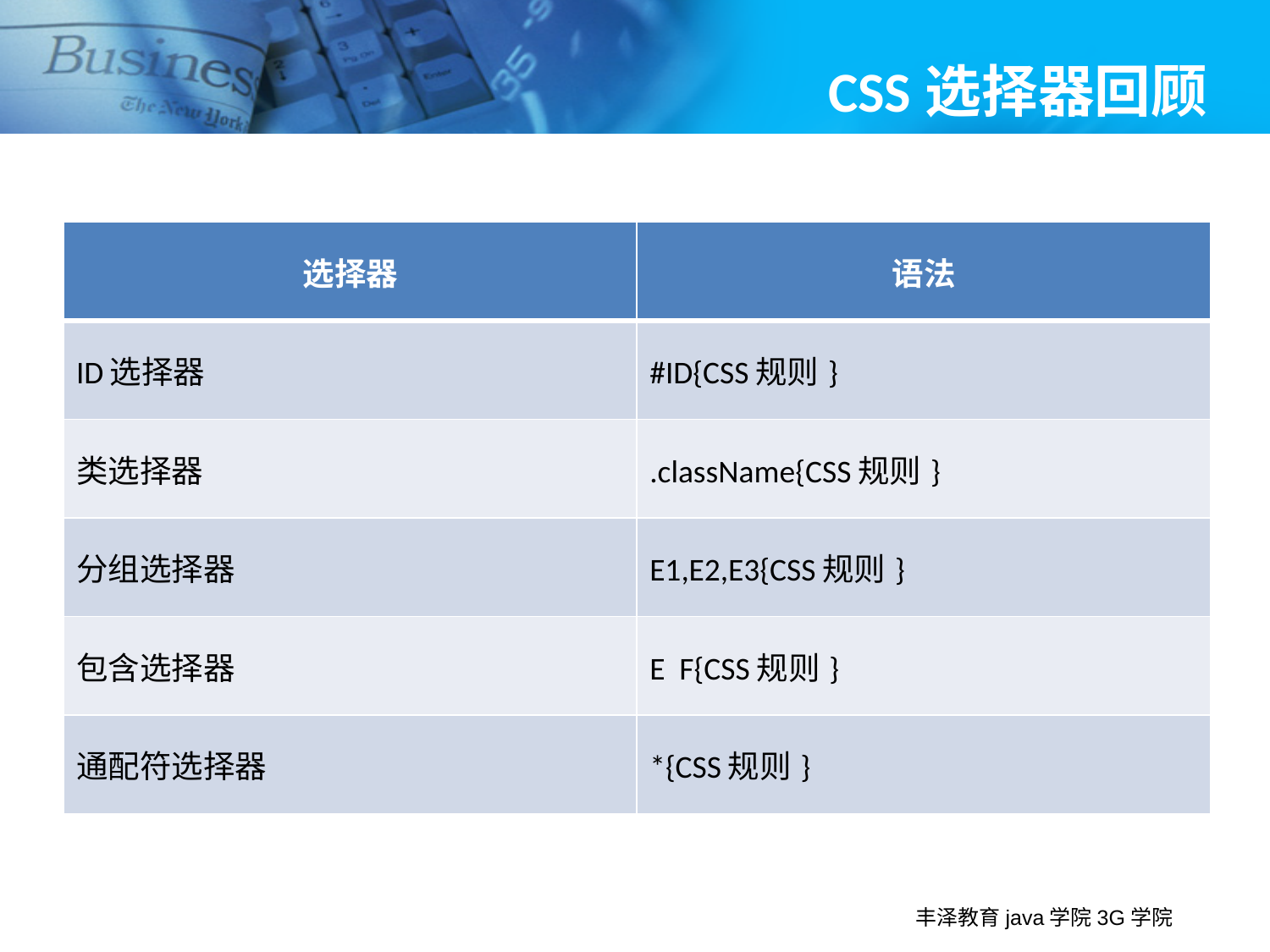

# CSS选择器回顾
| 选择器 | 语法 |
| --- | --- |
| ID选择器 | #ID{CSS规则} |
| 类选择器 | .className{CSS规则} |
| 分组选择器 | E1,E2,E3{CSS规则} |
| 包含选择器 | E F{CSS规则} |
| 通配符选择器 | \*{CSS规则} |